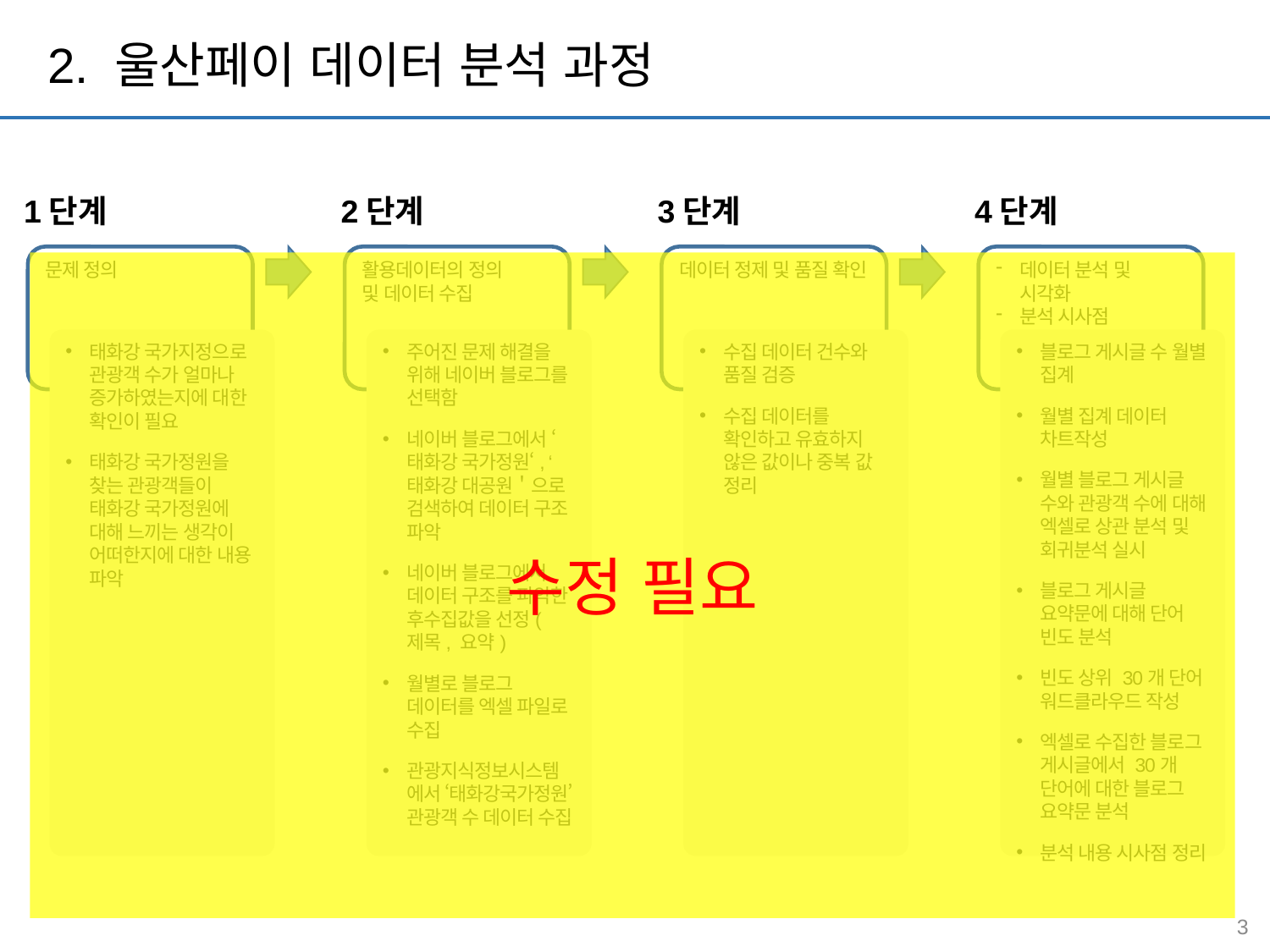

2. 울산페이 데이터 분석 과정
1단계
2단계
3단계
4단계
문제 정의

활용데이터의 정의
및 데이터 수집

데이터 정제 및 품질 확인

데이터 분석 및 시각화
분석 시사점
수정 필요
태화강 국가지정으로 관광객 수가 얼마나 증가하였는지에 대한 확인이 필요
태화강 국가정원을 찾는 관광객들이 태화강 국가정원에 대해 느끼는 생각이 어떠한지에 대한 내용 파악
주어진 문제 해결을 위해 네이버 블로그를 선택함
네이버 블로그에서 ‘태화강 국가정원‘, ‘태화강 대공원＇으로 검색하여 데이터 구조 파악
네이버 블로그에서 데이터 구조를 파악한 후수집값을 선정(제목, 요약)
월별로 블로그 데이터를 엑셀 파일로 수집
관광지식정보시스템에서 ‘태화강국가정원’ 관광객 수 데이터 수집
수집 데이터 건수와 품질 검증
수집 데이터를 확인하고 유효하지 않은 값이나 중복 값 정리

블로그 게시글 수 월별 집계
월별 집계 데이터 차트작성
월별 블로그 게시글 수와 관광객 수에 대해 엑셀로 상관 분석 및 회귀분석 실시
블로그 게시글 요약문에 대해 단어 빈도 분석
빈도 상위 30개 단어 워드클라우드 작성
엑셀로 수집한 블로그 게시글에서 30개 단어에 대한 블로그 요약문 분석
분석 내용 시사점 정리